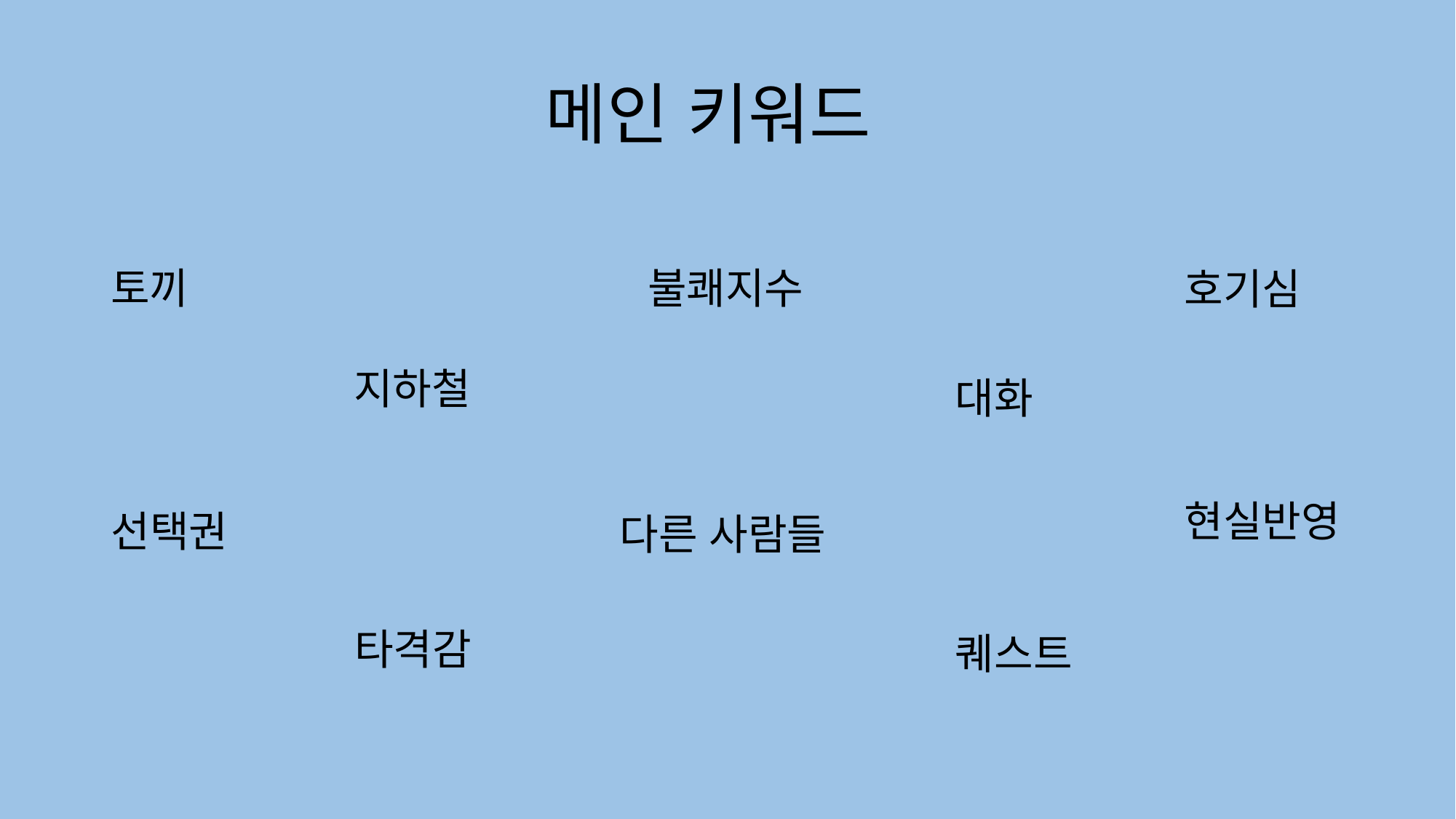

# 메인 키워드
불쾌지수
토끼
호기심
지하철
대화
현실반영
선택권
다른 사람들
타격감
퀘스트